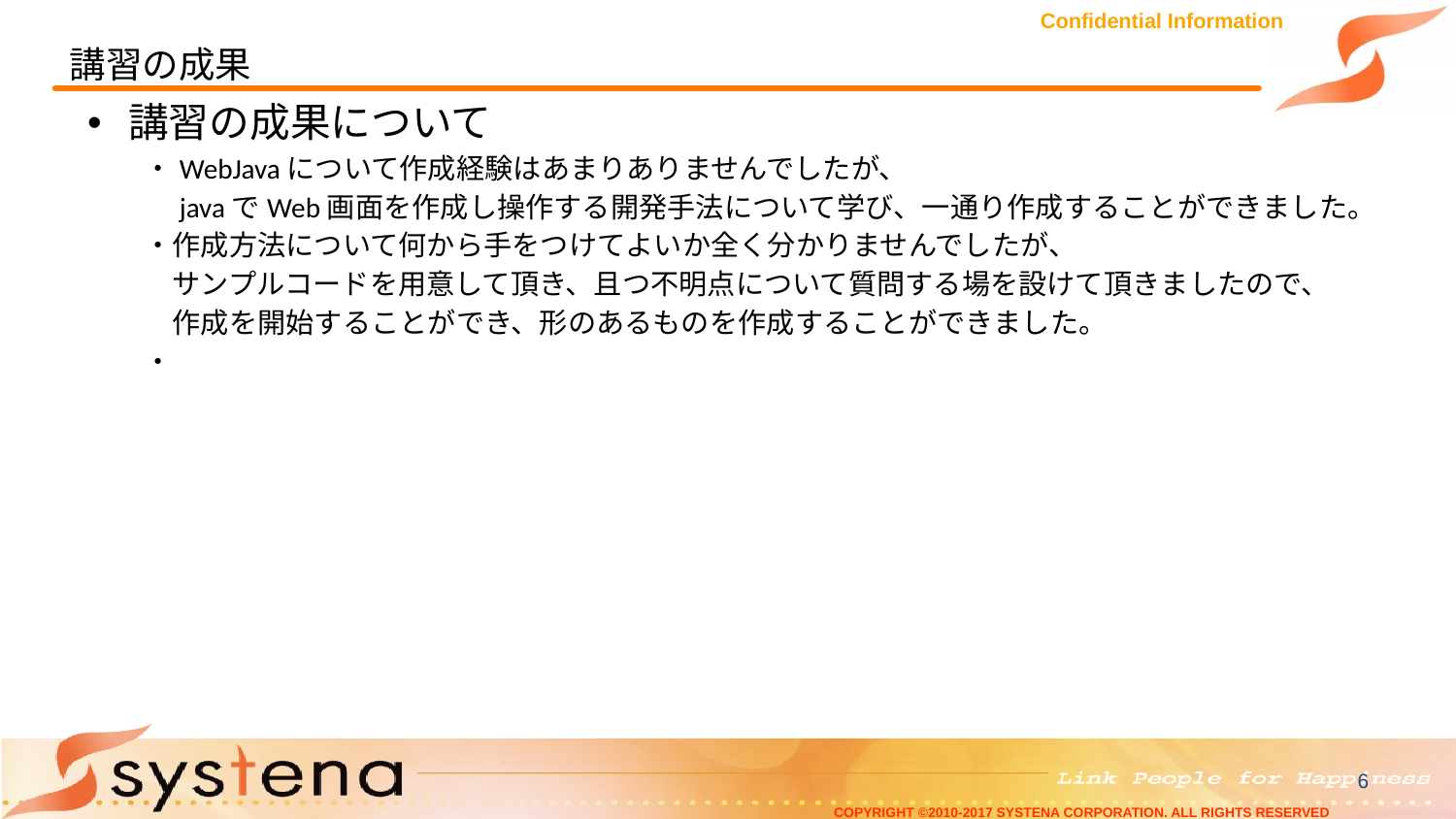

# 講習の成果
講習の成果について
　　・WebJavaについて作成経験はあまりありませんでしたが、
　　　javaでWeb画面を作成し操作する開発手法について学び、一通り作成することができました。
　　・作成方法について何から手をつけてよいか全く分かりませんでしたが、
　　　サンプルコードを用意して頂き、且つ不明点について質問する場を設けて頂きましたので、
　　　作成を開始することができ、形のあるものを作成することができました。
　　・

6